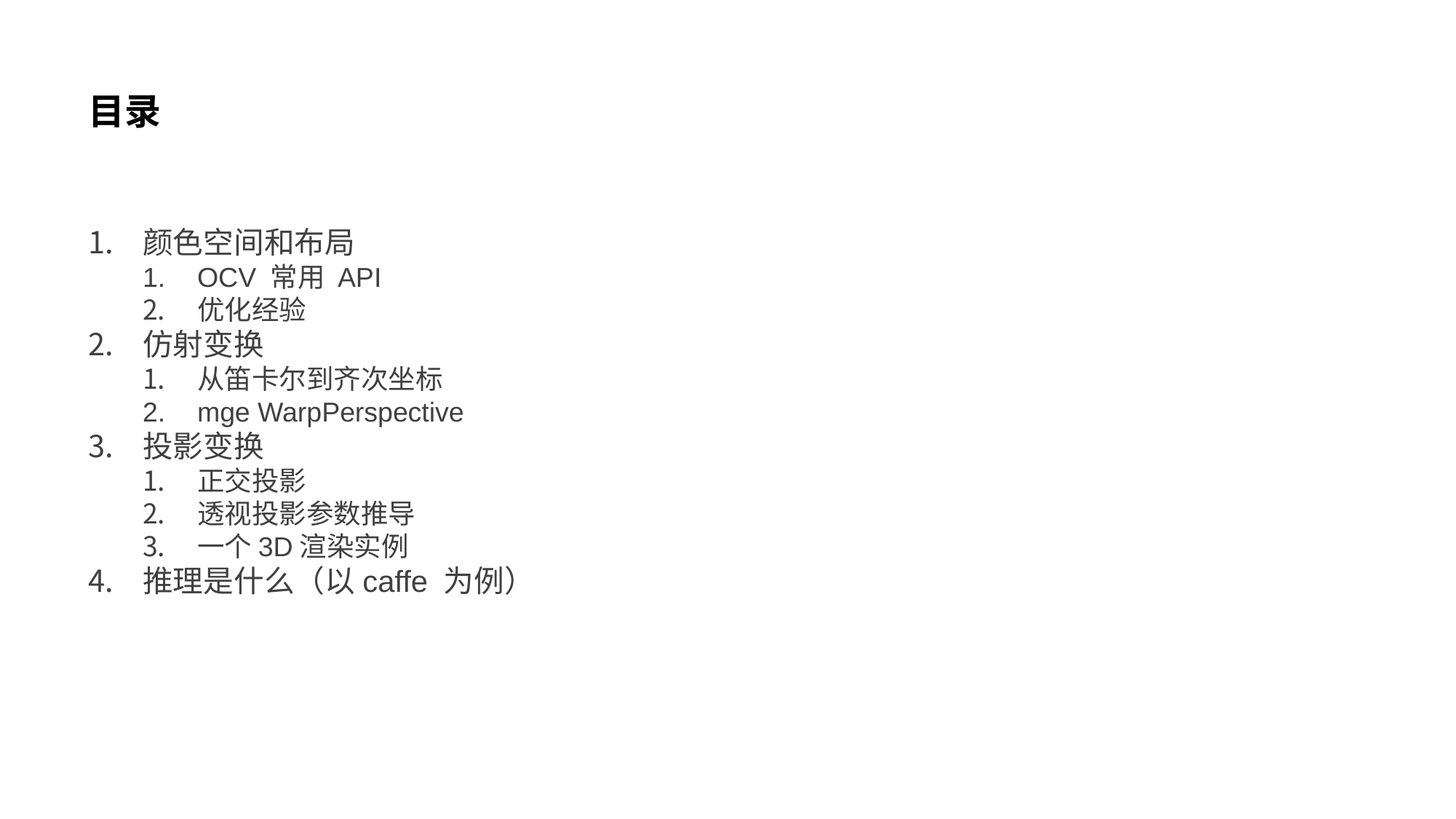

目录
颜色空间和布局
OCV 常用 API
优化经验
仿射变换
从笛卡尔到齐次坐标
mge WarpPerspective
投影变换
正交投影
透视投影参数推导
一个3D渲染实例
推理是什么（以caffe 为例）